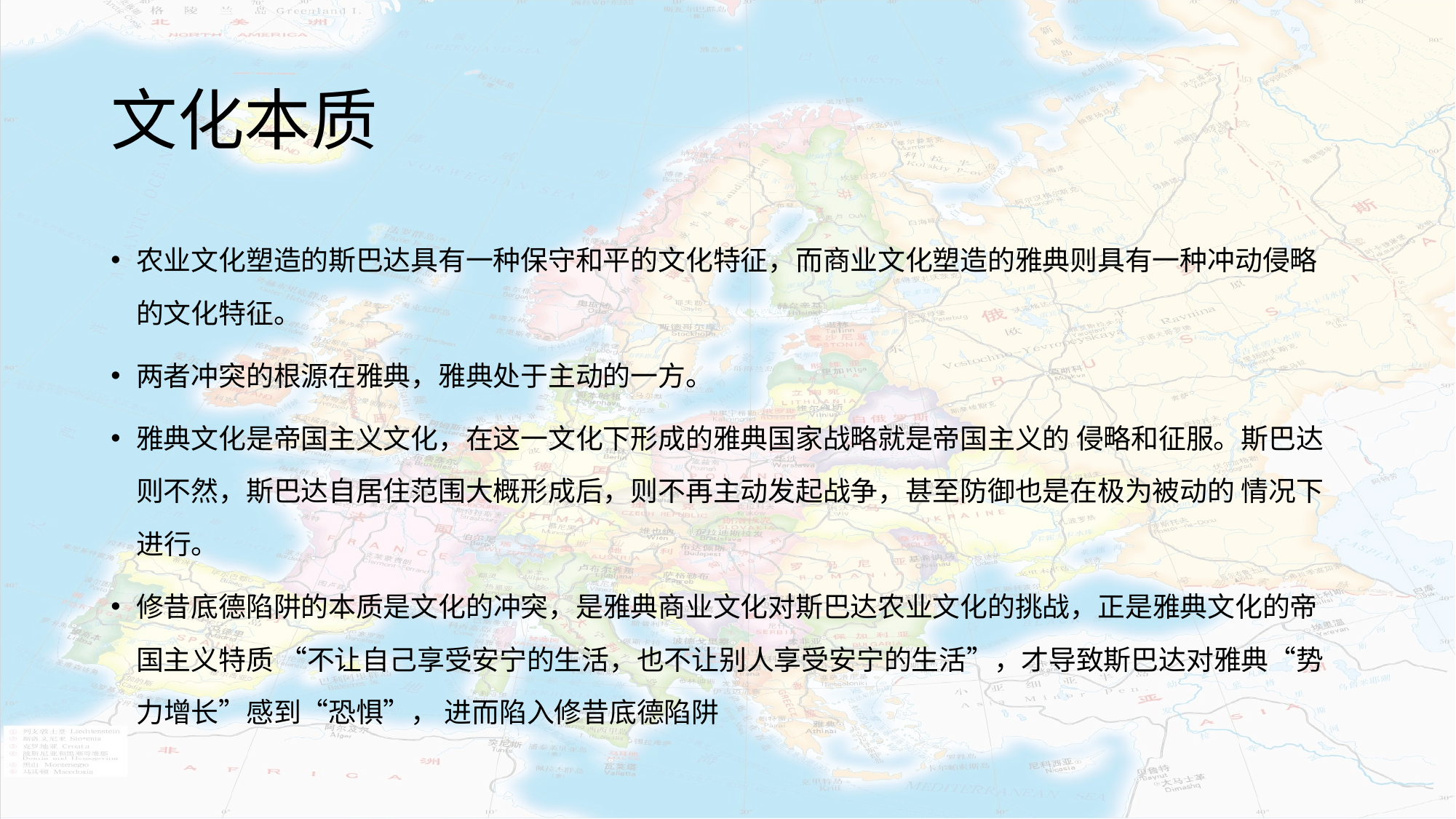

# 文化本质
农业文化塑造的斯巴达具有一种保守和平的文化特征，而商业文化塑造的雅典则具有一种冲动侵略的文化特征。
两者冲突的根源在雅典，雅典处于主动的一方。
雅典文化是帝国主义文化，在这一文化下形成的雅典国家战略就是帝国主义的 侵略和征服。斯巴达则不然，斯巴达自居住范围大概形成后，则不再主动发起战争，甚至防御也是在极为被动的 情况下进行。
修昔底德陷阱的本质是文化的冲突，是雅典商业文化对斯巴达农业文化的挑战，正是雅典文化的帝国主义特质 “不让自己享受安宁的生活，也不让别人享受安宁的生活”，才导致斯巴达对雅典“势力增长”感到“恐惧”， 进而陷入修昔底德陷阱